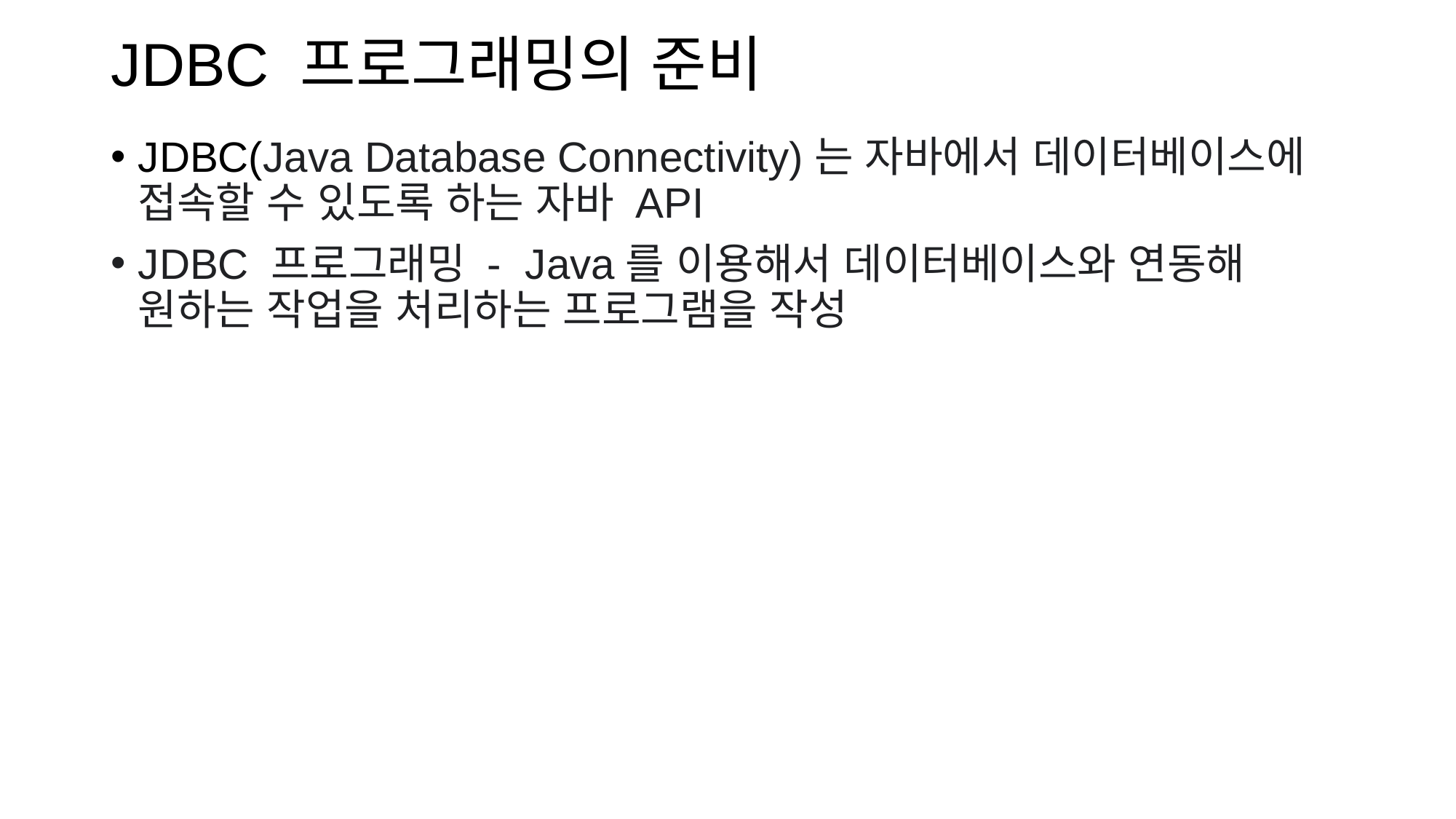

# JDBC 프로그래밍의 준비
JDBC(Java Database Connectivity)는 자바에서 데이터베이스에 접속할 수 있도록 하는 자바 API
JDBC 프로그래밍 -  Java를 이용해서 데이터베이스와 연동해 원하는 작업을 처리하는 프로그램을 작성